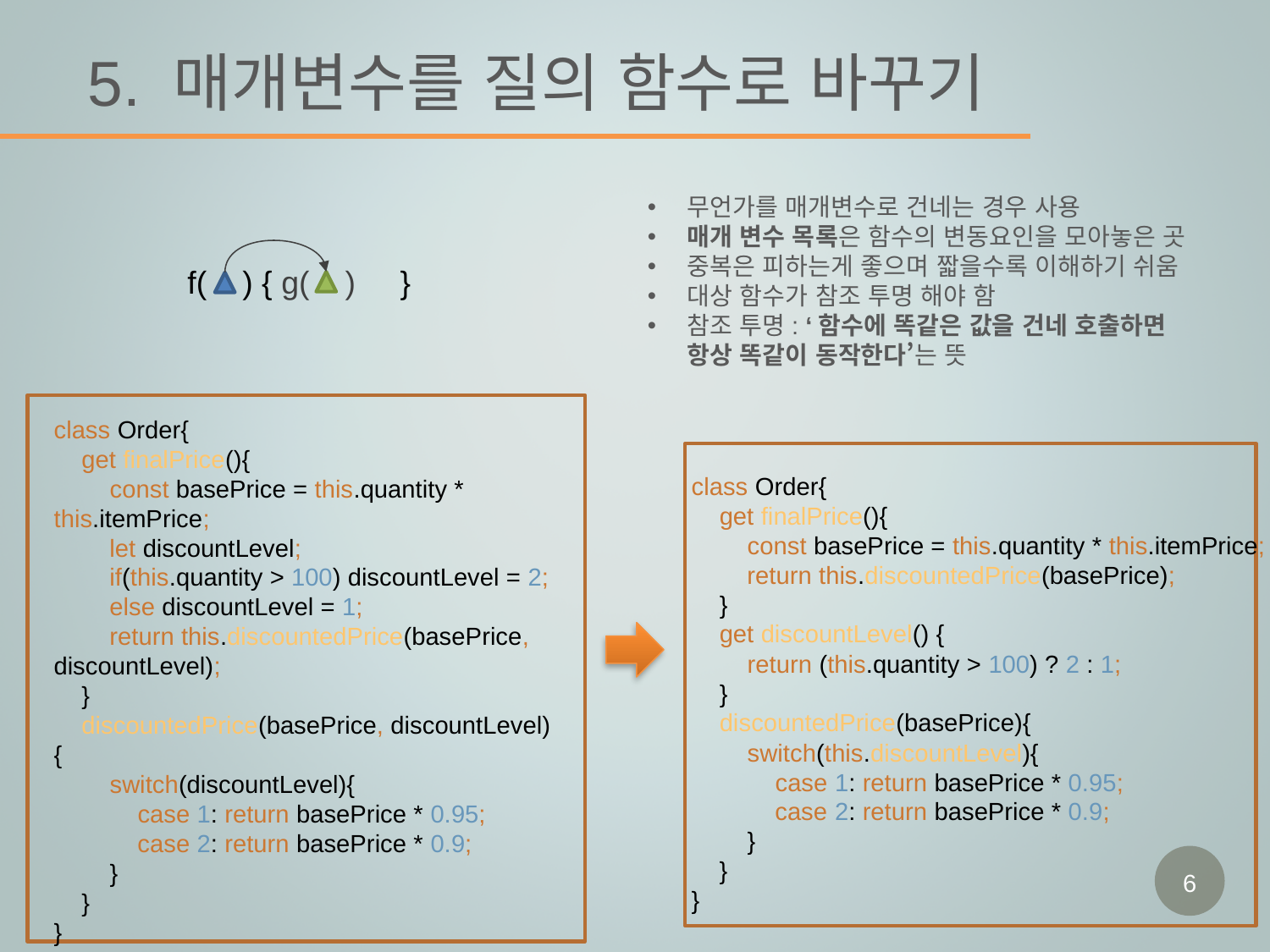

# 5. 매개변수를 질의 함수로 바꾸기
무언가를 매개변수로 건네는 경우 사용
매개 변수 목록은 함수의 변동요인을 모아놓은 곳
중복은 피하는게 좋으며 짧을수록 이해하기 쉬움
대상 함수가 참조 투명 해야 함
참조 투명: ‘함수에 똑같은 값을 건네 호출하면 항상 똑같이 동작한다’는 뜻
f(    ) { g(    )     }

class Order{
    get finalPrice(){
        const basePrice = this.quantity * this.itemPrice;
        let discountLevel;
        if(this.quantity > 100) discountLevel = 2;
        else discountLevel = 1;
        return this.discountedPrice(basePrice, discountLevel);
    }
    discountedPrice(basePrice, discountLevel){
        switch(discountLevel){
            case 1: return basePrice * 0.95;
            case 2: return basePrice * 0.9;
        }
    }
}

class Order{
    get finalPrice(){
        const basePrice = this.quantity * this.itemPrice;
        return this.discountedPrice(basePrice);
    }
    get discountLevel() {
        return (this.quantity > 100) ? 2 : 1;
    }
    discountedPrice(basePrice){
        switch(this.discountLevel){
            case 1: return basePrice * 0.95;
            case 2: return basePrice * 0.9;
        }
    }
}